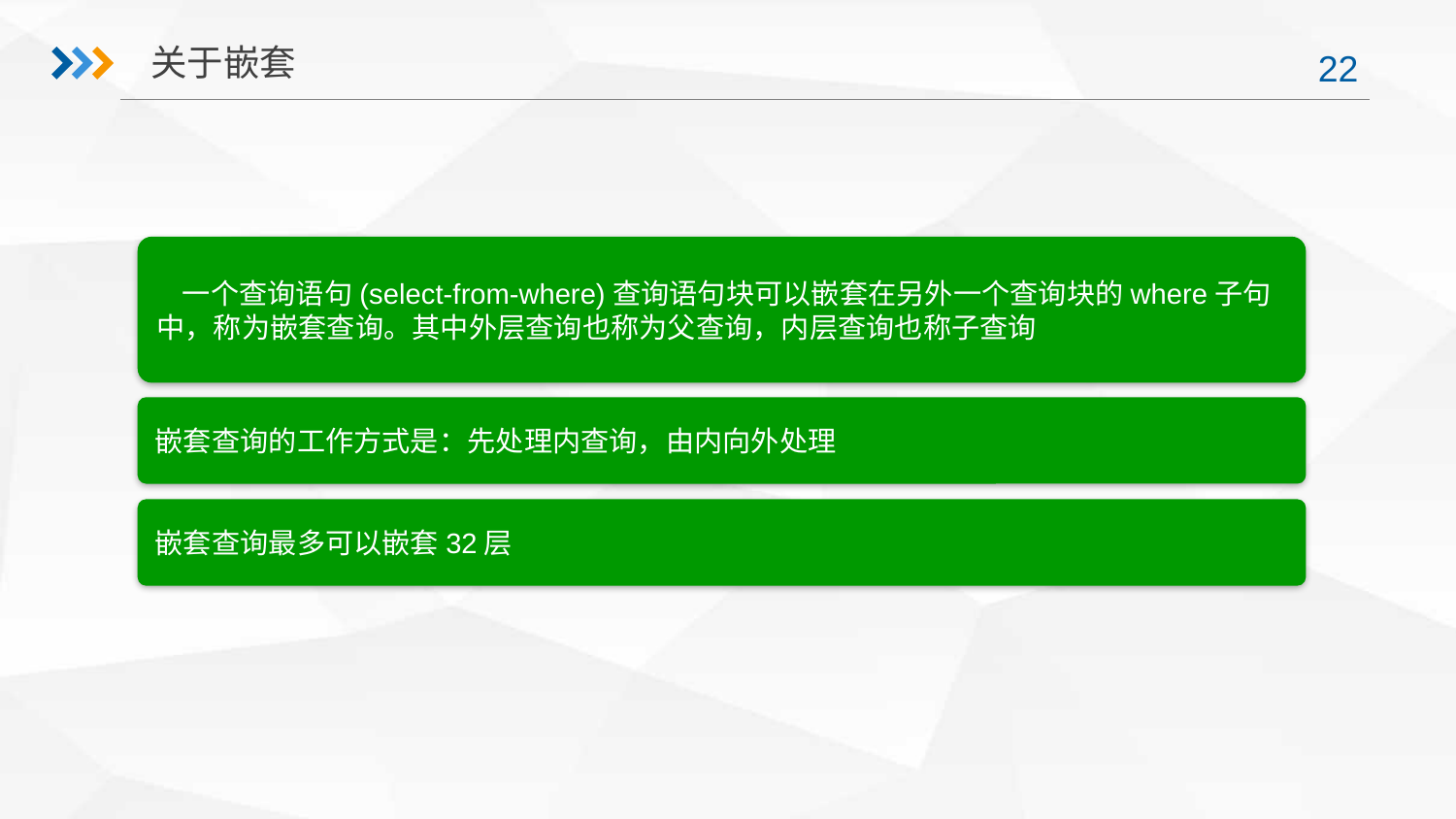

关于嵌套
   一个查询语句(select-from-where)查询语句块可以嵌套在另外一个查询块的where子句中，称为嵌套查询。其中外层查询也称为父查询，内层查询也称子查询
嵌套查询的工作方式是：先处理内查询，由内向外处理
嵌套查询最多可以嵌套32层